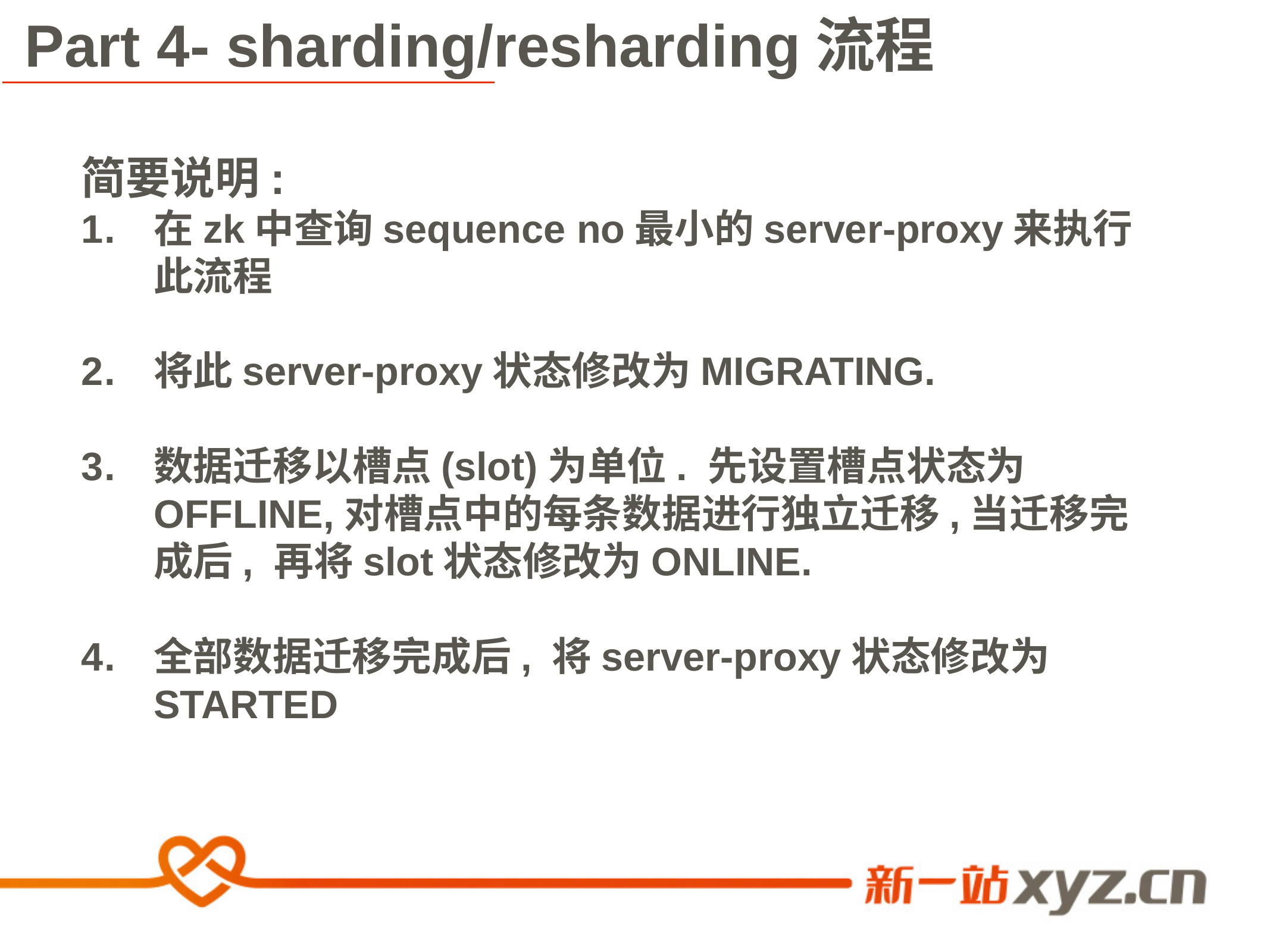

Part 4- sharding/resharding流程

简要说明:
在zk中查询sequence no最小的server-proxy来执行此流程

将此server-proxy状态修改为MIGRATING.

数据迁移以槽点(slot)为单位. 先设置槽点状态为OFFLINE,对槽点中的每条数据进行独立迁移,当迁移完成后, 再将slot状态修改为ONLINE.

全部数据迁移完成后, 将server-proxy状态修改为STARTED